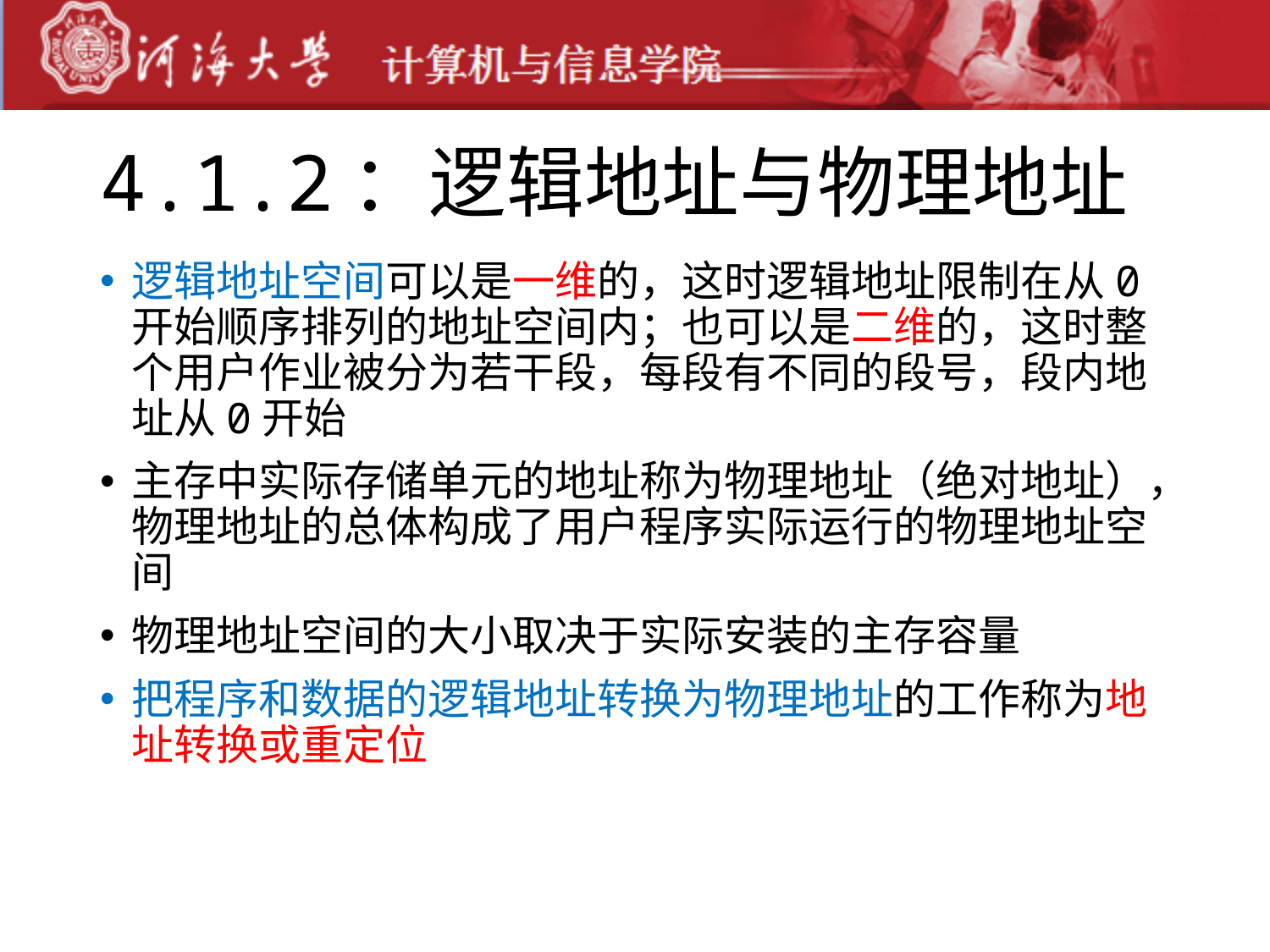

# 4.1.2：逻辑地址与物理地址
逻辑地址空间可以是一维的，这时逻辑地址限制在从0开始顺序排列的地址空间内；也可以是二维的，这时整个用户作业被分为若干段，每段有不同的段号，段内地址从0开始
主存中实际存储单元的地址称为物理地址（绝对地址），物理地址的总体构成了用户程序实际运行的物理地址空间
物理地址空间的大小取决于实际安装的主存容量
把程序和数据的逻辑地址转换为物理地址的工作称为地址转换或重定位